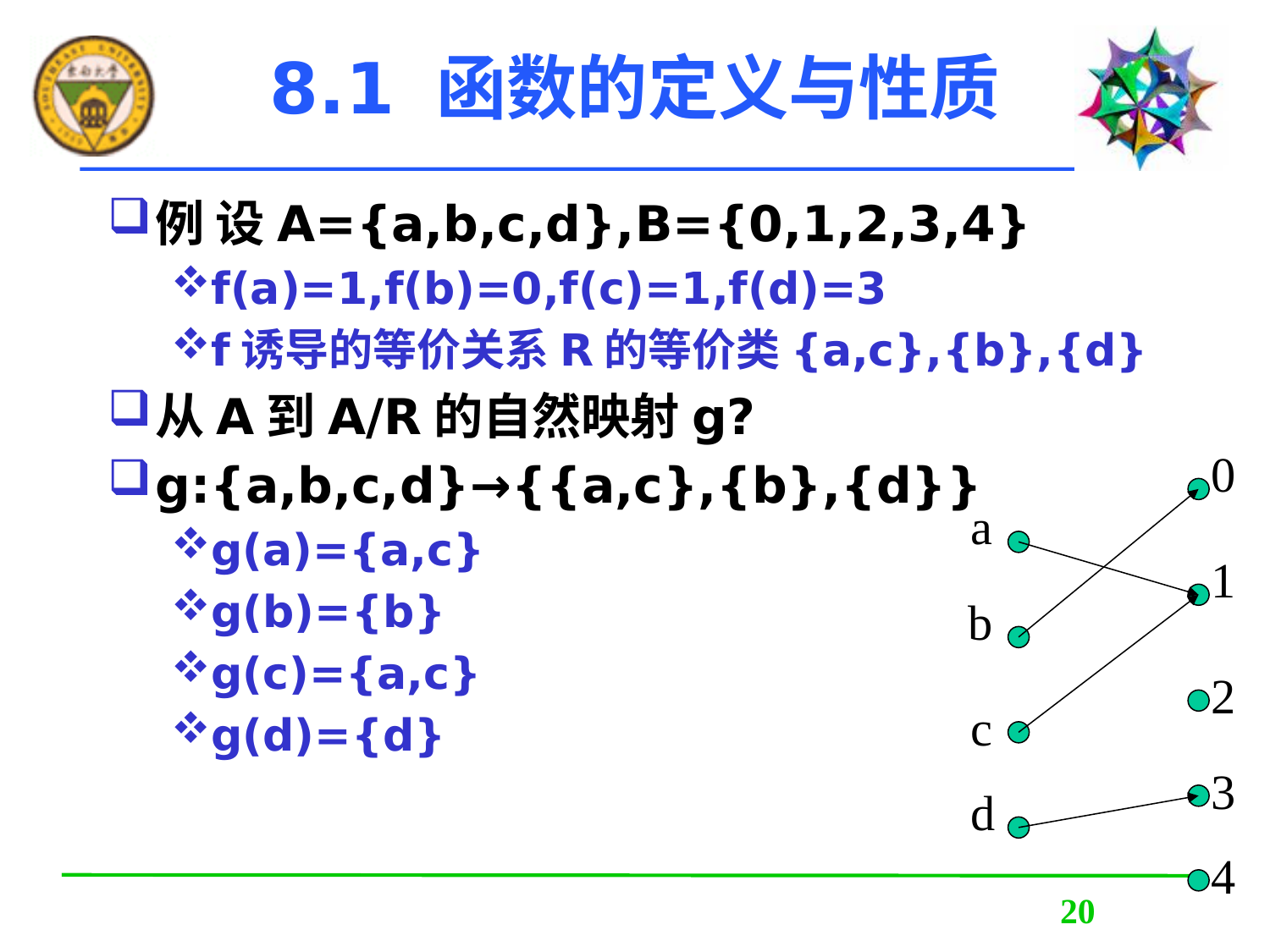

# 8.1 函数的定义与性质
例 设A={a,b,c,d},B={0,1,2,3,4}
f(a)=1,f(b)=0,f(c)=1,f(d)=3
f诱导的等价关系R的等价类{a,c},{b},{d}
从A到A/R的自然映射g?
g:{a,b,c,d}→{{a,c},{b},{d}}
g(a)={a,c}
g(b)={b}
g(c)={a,c}
g(d)={d}
0

a
1
b
2
c
3
d
4